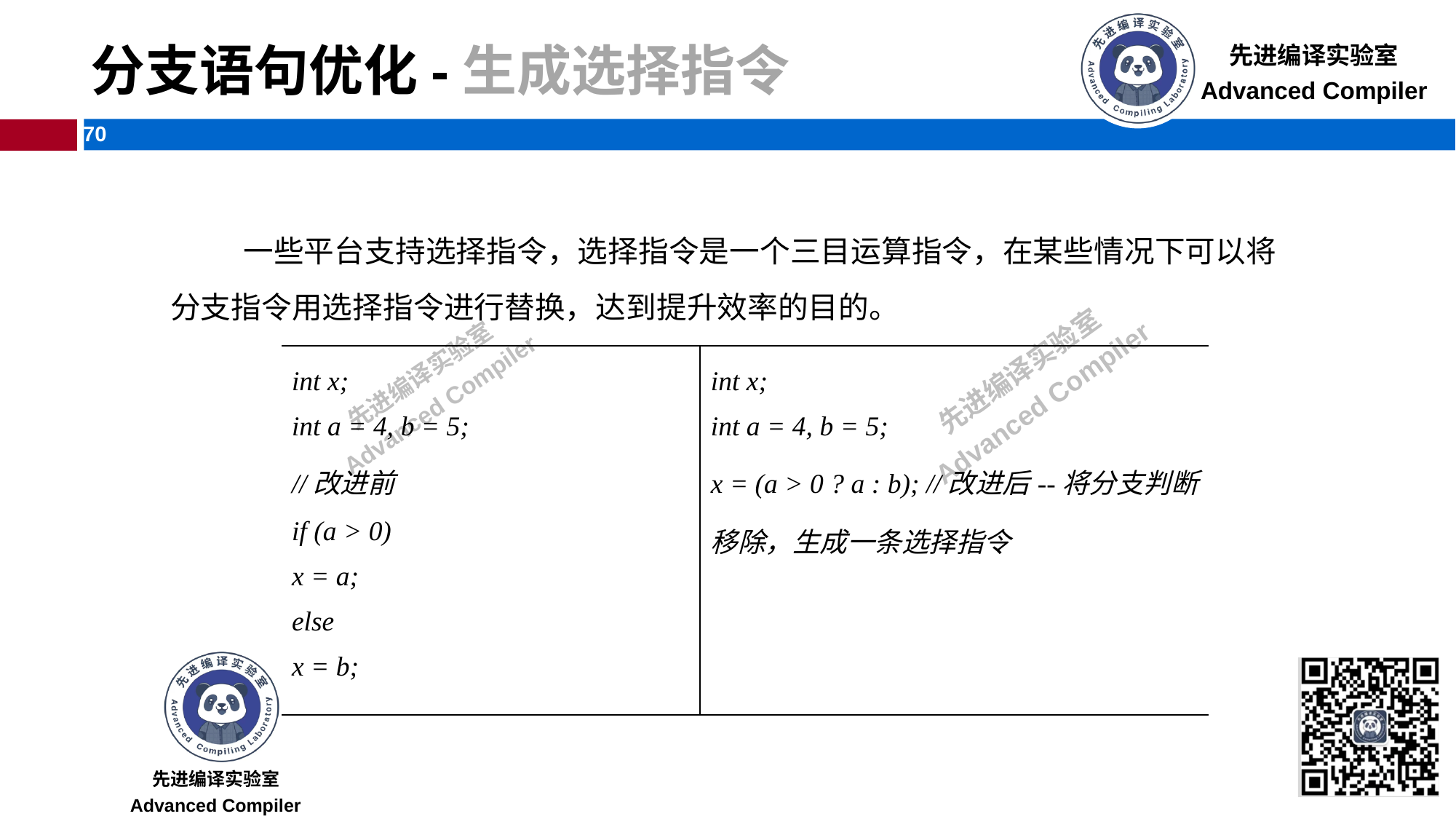

# 分支语句优化-生成选择指令
      一些平台支持选择指令，选择指令是一个三目运算指令，在某些情况下可以将分支指令用选择指令进行替换，达到提升效率的目的。
| int x; int a = 4, b = 5; //改进前 if (a > 0) x = a; else x = b; | int x; int a = 4, b = 5; x = (a > 0 ? a : b); //改进后--将分支判断移除，生成一条选择指令 |
| --- | --- |